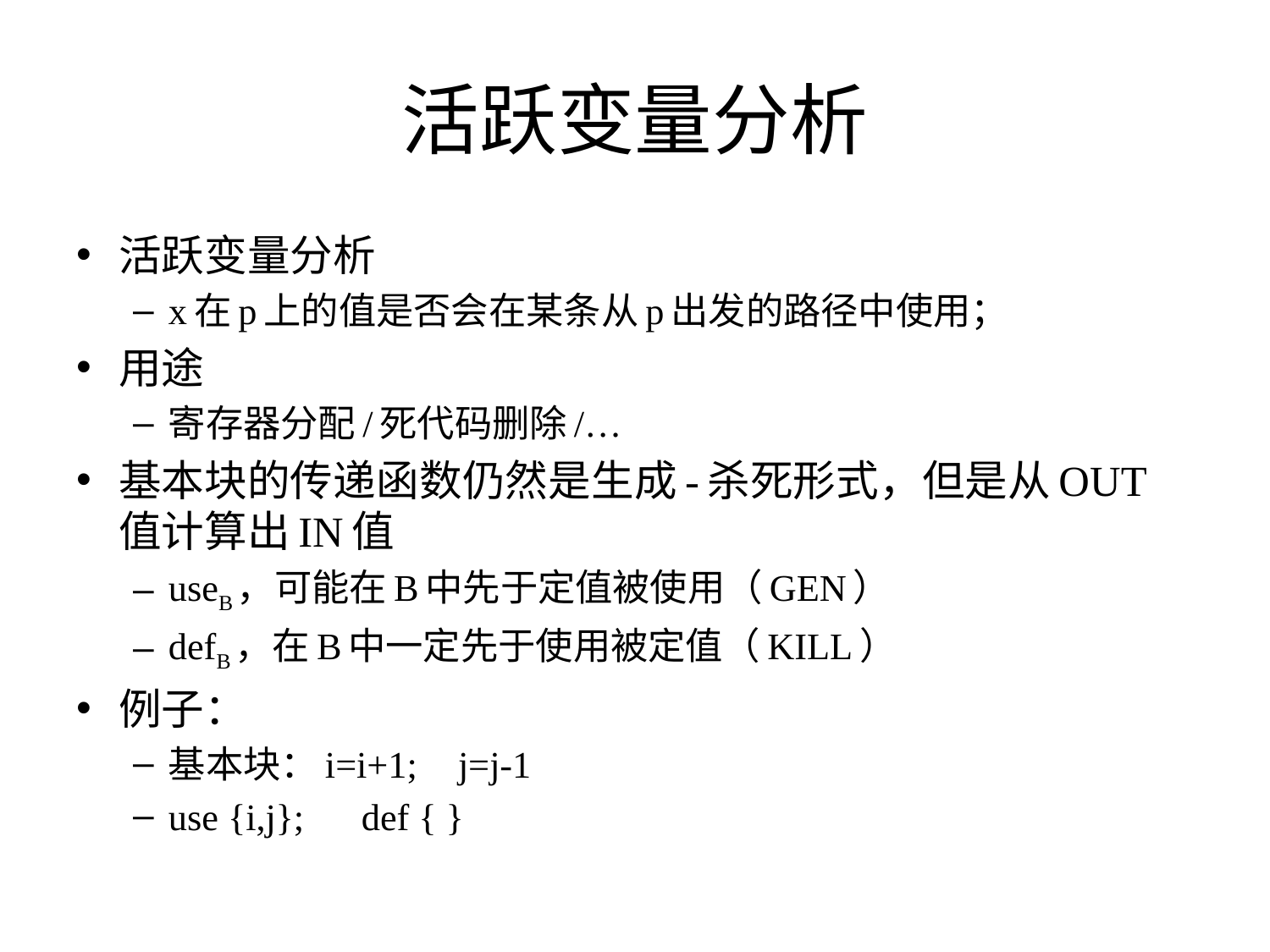

# 活跃变量分析
活跃变量分析
x在p上的值是否会在某条从p出发的路径中使用；
用途
寄存器分配/死代码删除/…
基本块的传递函数仍然是生成-杀死形式，但是从OUT值计算出IN值
useB，可能在B中先于定值被使用（GEN）
defB，在B中一定先于使用被定值（KILL）
例子：
基本块：i=i+1;		j=j-1
use {i,j};		def { }